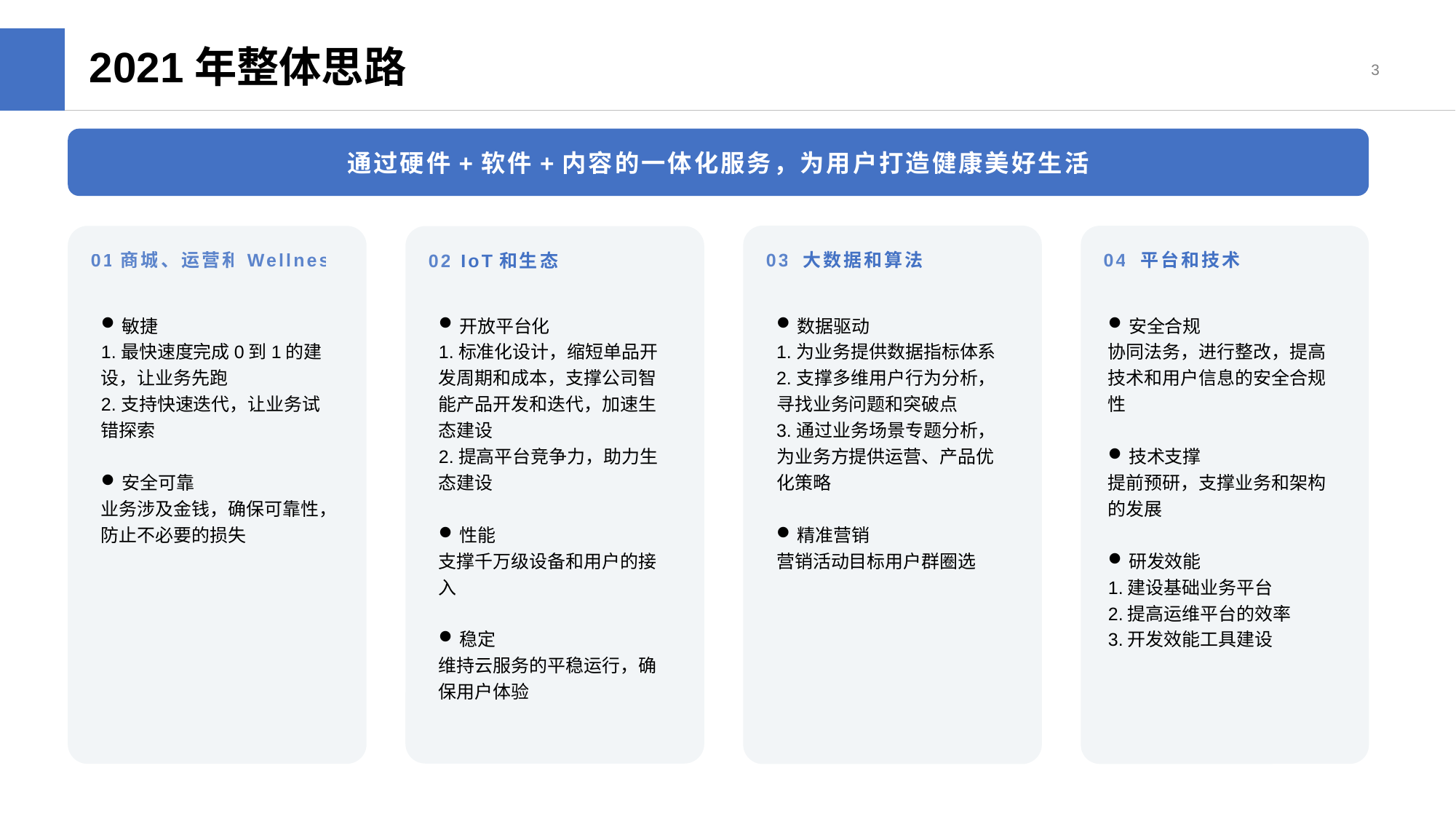

2021年整体思路
3
通过硬件+软件+内容的一体化服务，为用户打造健康美好生活
03 大数据和算法

04 平台和技术

01商城、运营和Wellness

02 IoT和生态

敏捷
1.最快速度完成0到1的建设，让业务先跑
2.支持快速迭代，让业务试错探索

安全可靠
业务涉及金钱，确保可靠性，防止不必要的损失
开放平台化
1.标准化设计，缩短单品开发周期和成本，支撑公司智能产品开发和迭代，加速生态建设
2.提高平台竞争力，助力生态建设

性能
支撑千万级设备和用户的接入

稳定
维持云服务的平稳运行，确保用户体验
数据驱动
1.为业务提供数据指标体系
2.支撑多维用户行为分析，寻找业务问题和突破点
3.通过业务场景专题分析，为业务方提供运营、产品优化策略

精准营销
营销活动目标用户群圈选
安全合规
协同法务，进行整改，提高技术和用户信息的安全合规性

技术支撑
提前预研，支撑业务和架构的发展

研发效能
1.建设基础业务平台
2.提高运维平台的效率
3.开发效能工具建设